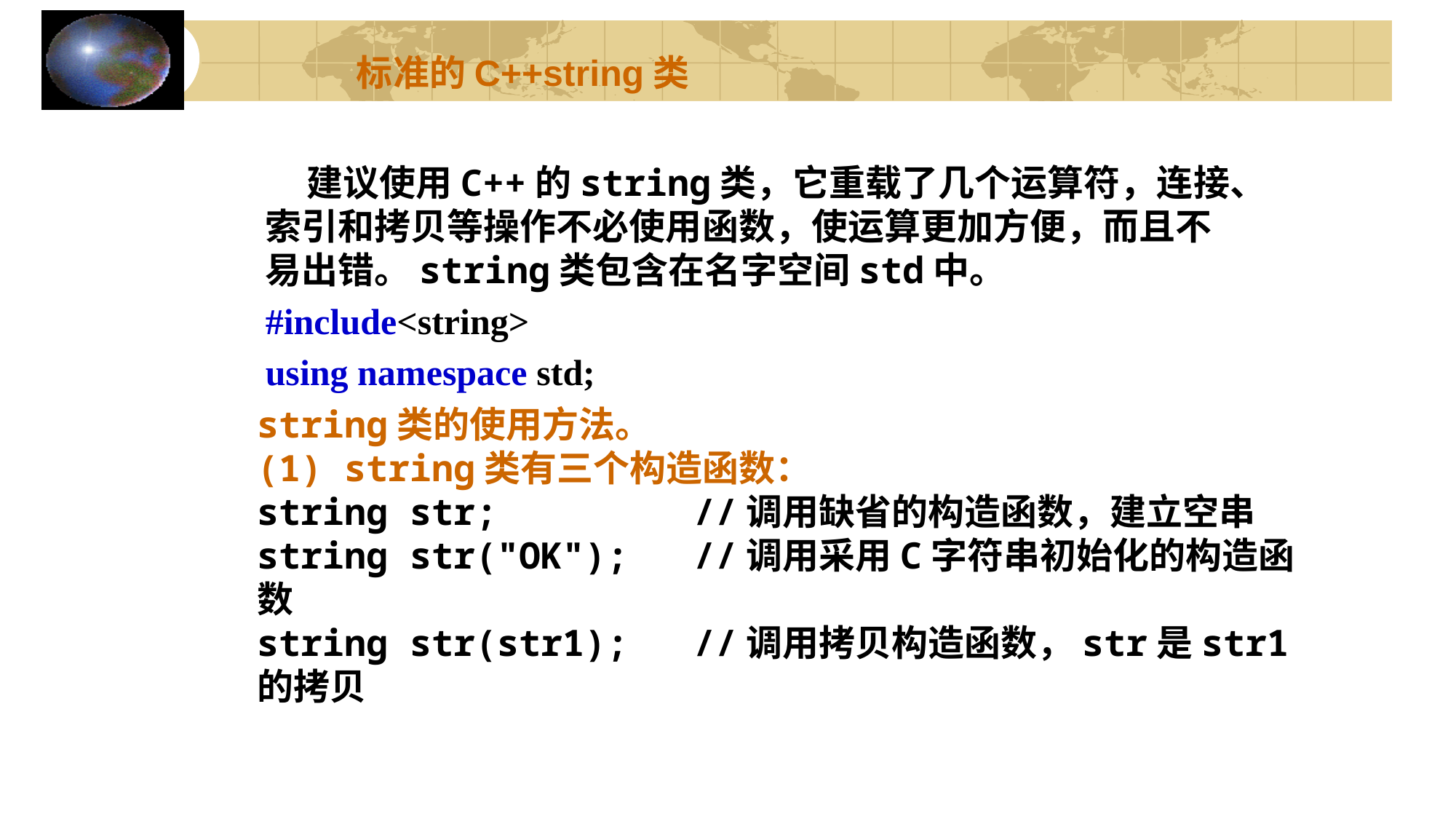

标准的C++string类
    建议使用C++的string类，它重载了几个运算符，连接、索引和拷贝等操作不必使用函数，使运算更加方便，而且不易出错。string类包含在名字空间std中。
#include<string>
using namespace std;
string类的使用方法。
(1) string类有三个构造函数：
string str;         //调用缺省的构造函数，建立空串
string str("OK");   //调用采用C字符串初始化的构造函数
string str(str1);   //调用拷贝构造函数，str是str1的拷贝